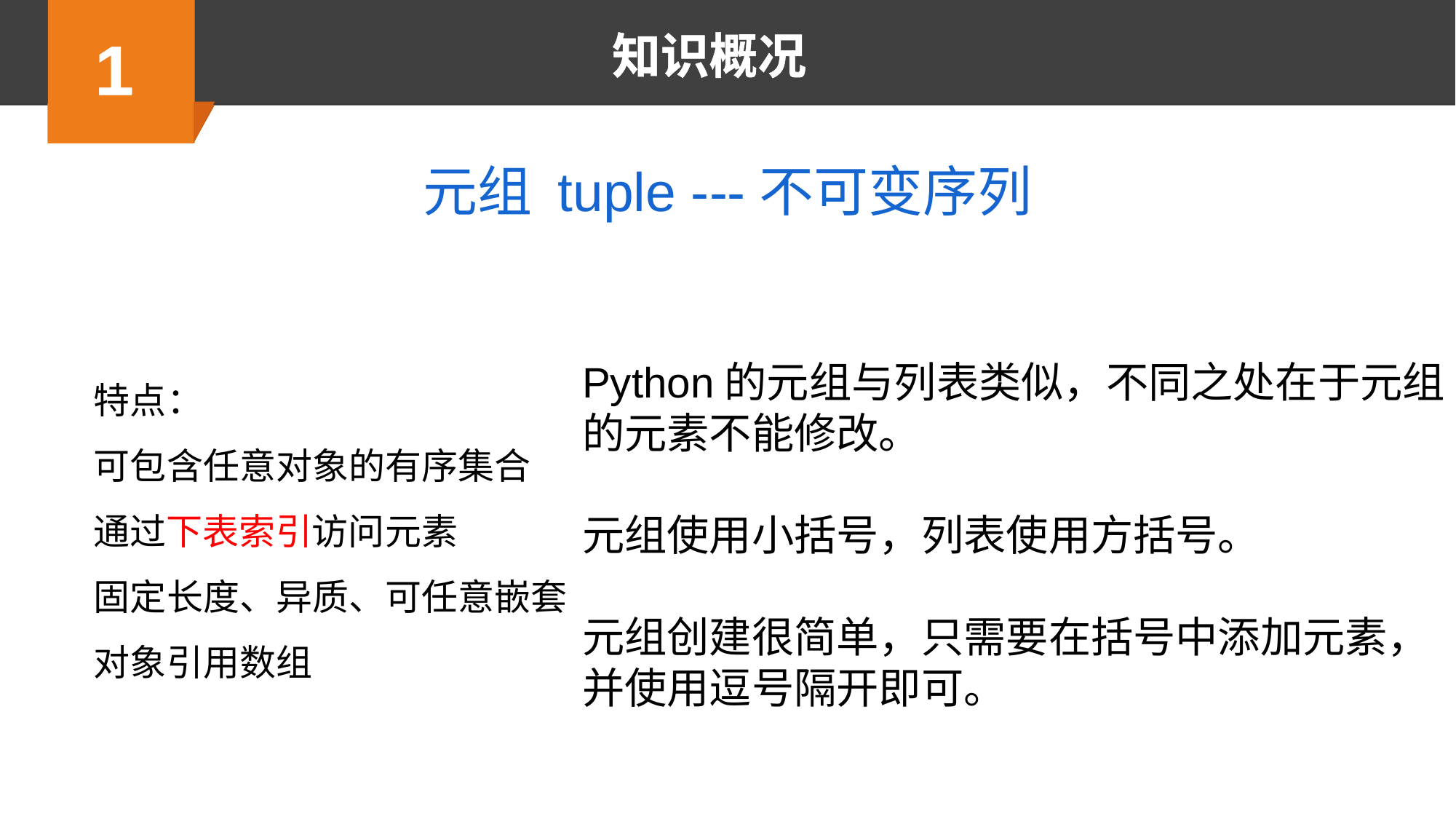

1
知识概况
元组 tuple ---不可变序列
特点：
可包含任意对象的有序集合
通过下表索引访问元素
固定长度、异质、可任意嵌套
对象引用数组
Python的元组与列表类似，不同之处在于元组的元素不能修改。

元组使用小括号，列表使用方括号。

元组创建很简单，只需要在括号中添加元素，并使用逗号隔开即可。